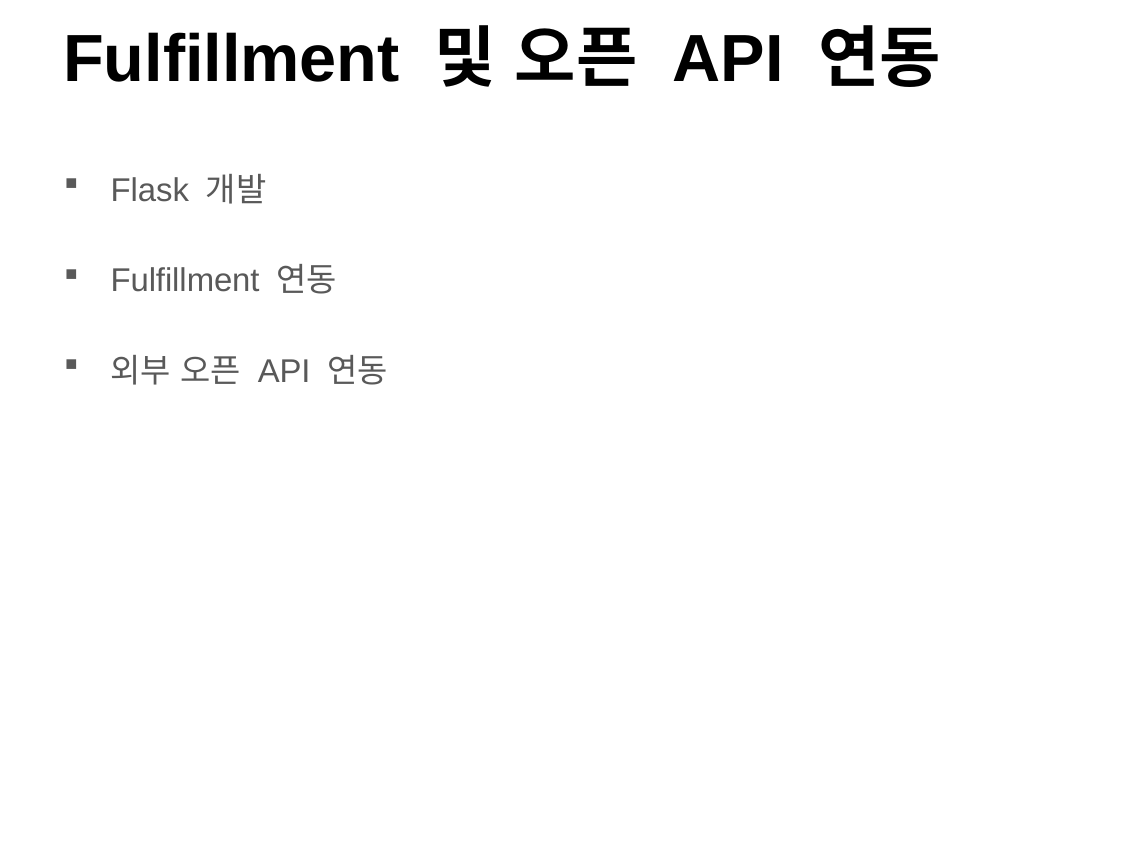

# Fulfillment 및 오픈 API 연동
Flask 개발

Fulfillment 연동

외부 오픈 API 연동